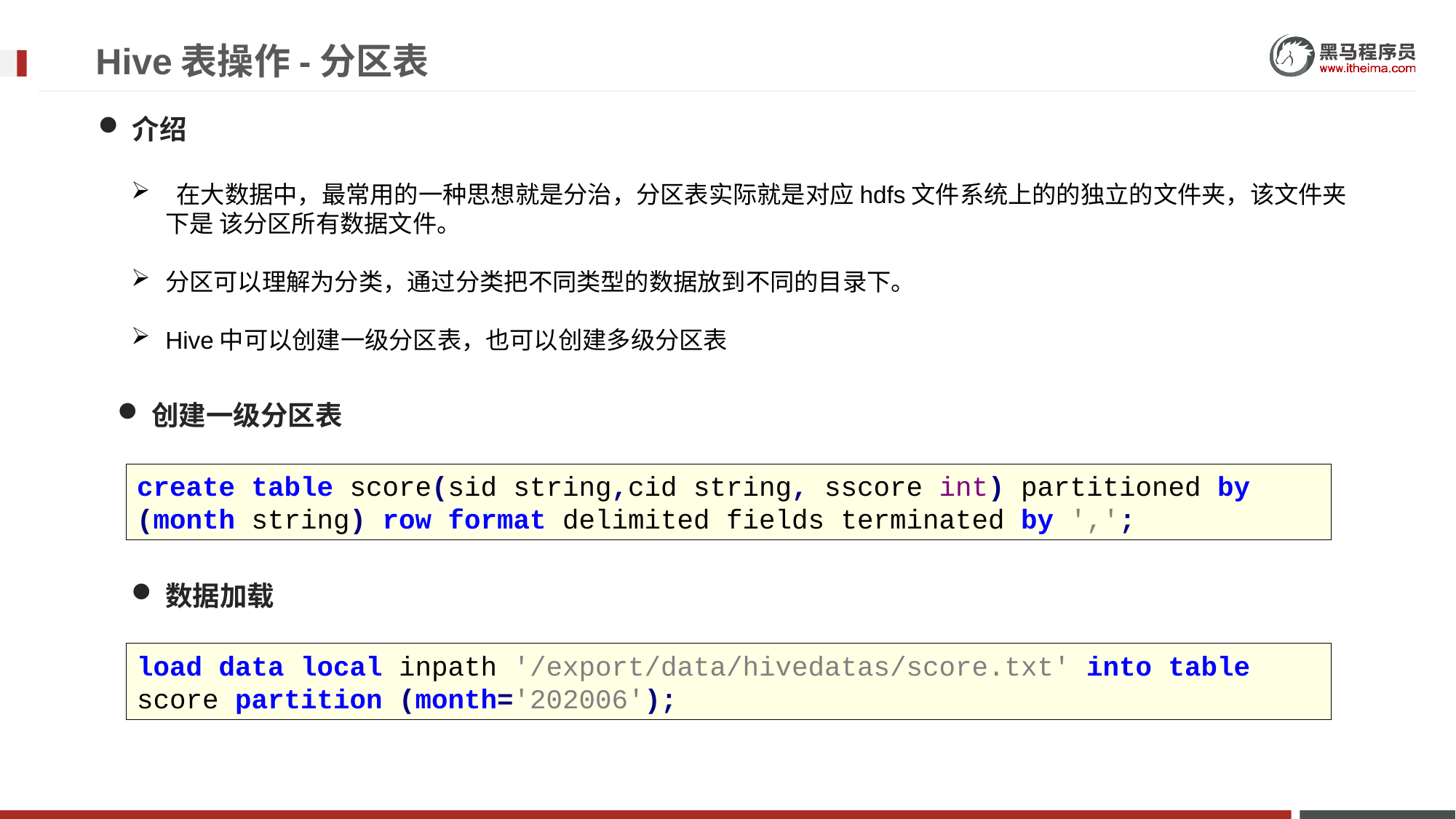

# Hive表操作-分区表
介绍
 在大数据中，最常用的一种思想就是分治，分区表实际就是对应hdfs文件系统上的的独立的文件夹，该文件夹下是 该分区所有数据文件。

分区可以理解为分类，通过分类把不同类型的数据放到不同的目录下。

Hive中可以创建一级分区表，也可以创建多级分区表
创建一级分区表
create table score(sid string,cid string, sscore int) partitioned by (month string) row format delimited fields terminated by ',';
数据加载
load data local inpath '/export/data/hivedatas/score.txt' into table score partition (month='202006');